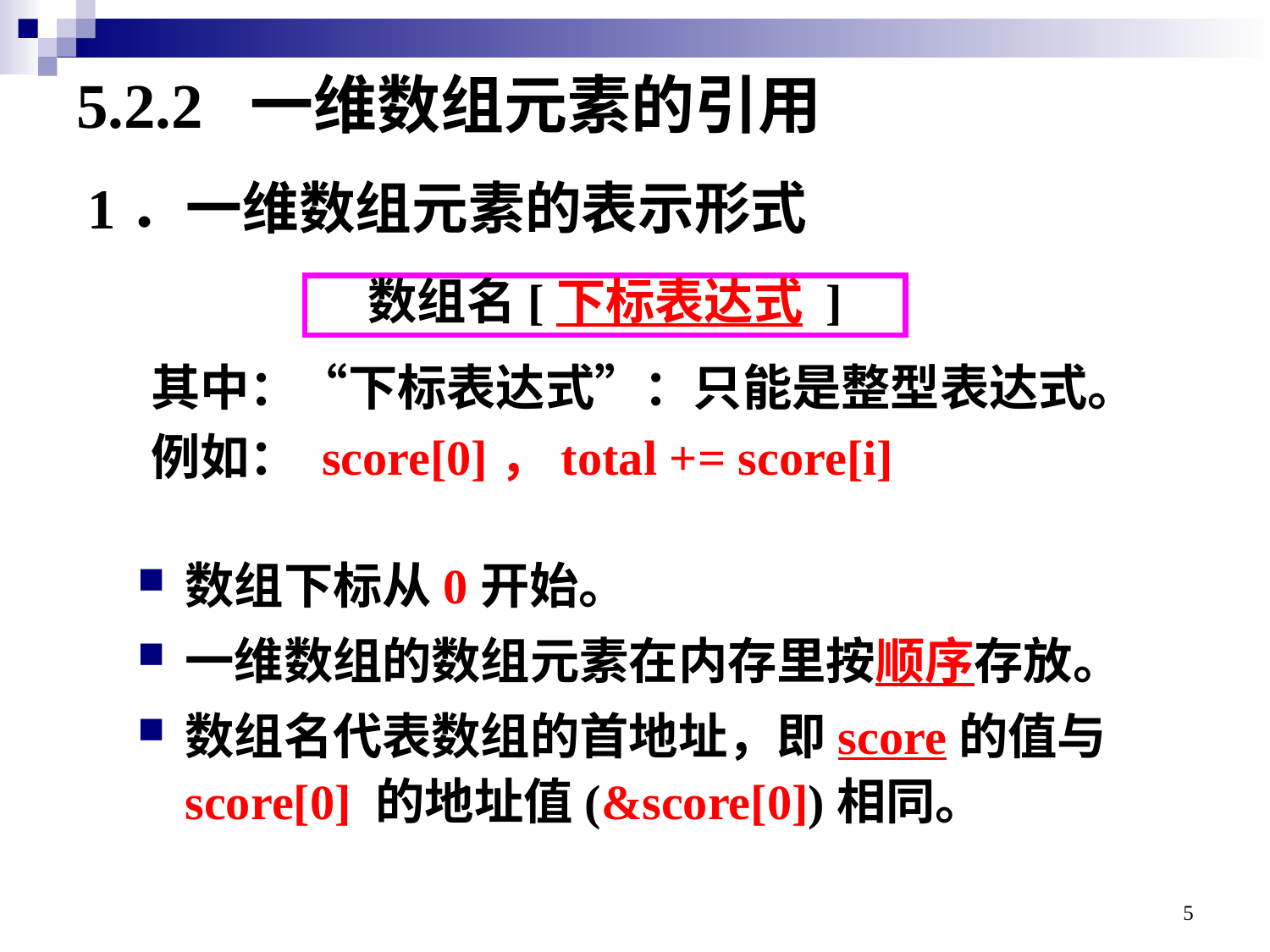

# 5.2.2  一维数组元素的引用
1．一维数组元素的表示形式
数组名[下标表达式 ]
其中：“下标表达式”：只能是整型表达式。
例如： score[0]，total += score[i]
数组下标从0开始。
一维数组的数组元素在内存里按顺序存放。
数组名代表数组的首地址，即score的值与score[0] 的地址值(&score[0])相同。
5